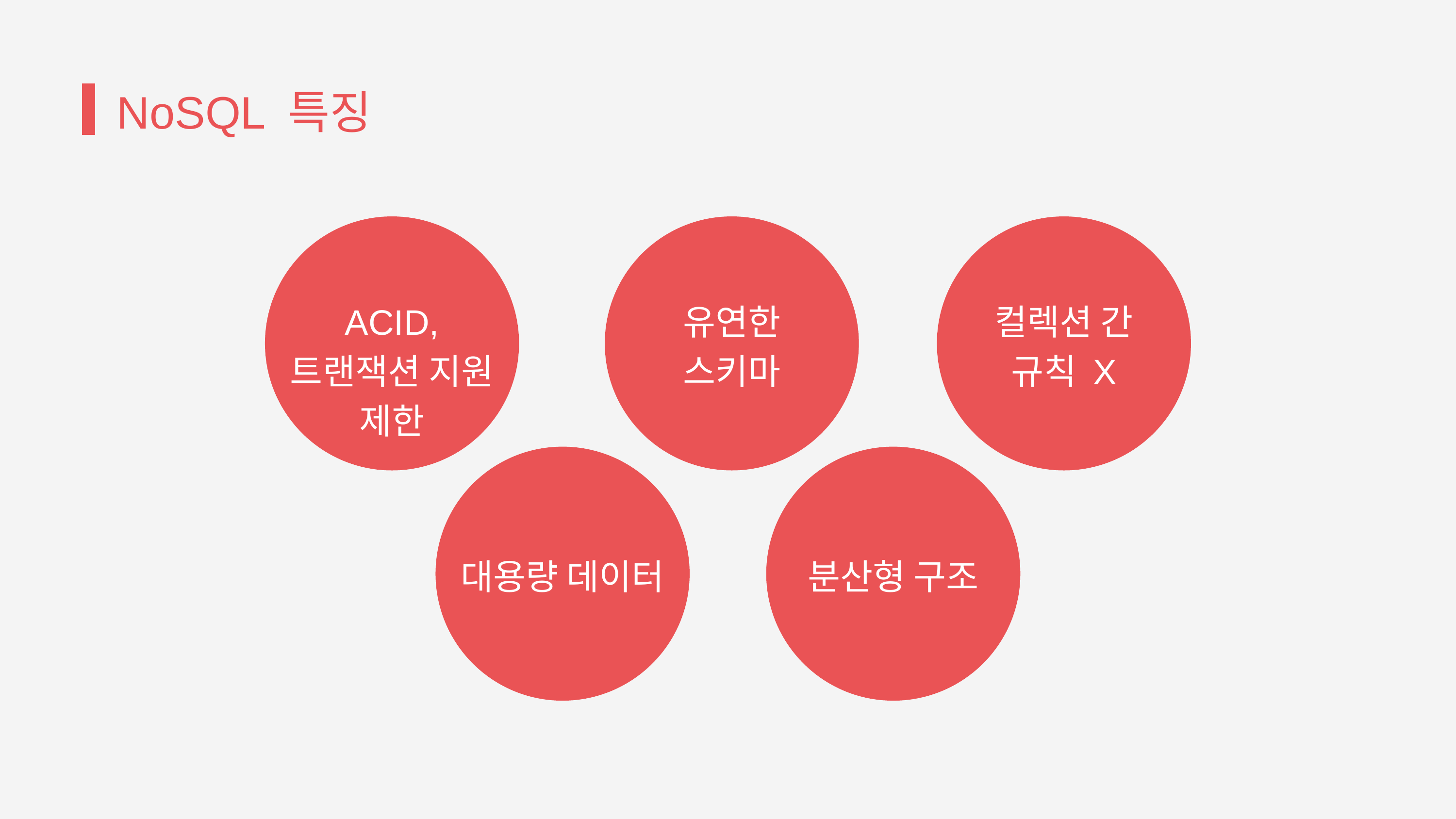

NoSQL 특징

ACID, 트랜잭션 지원 제한
유연한
스키마
컬렉션 간
규칙 X

대용량 데이터
분산형 구조